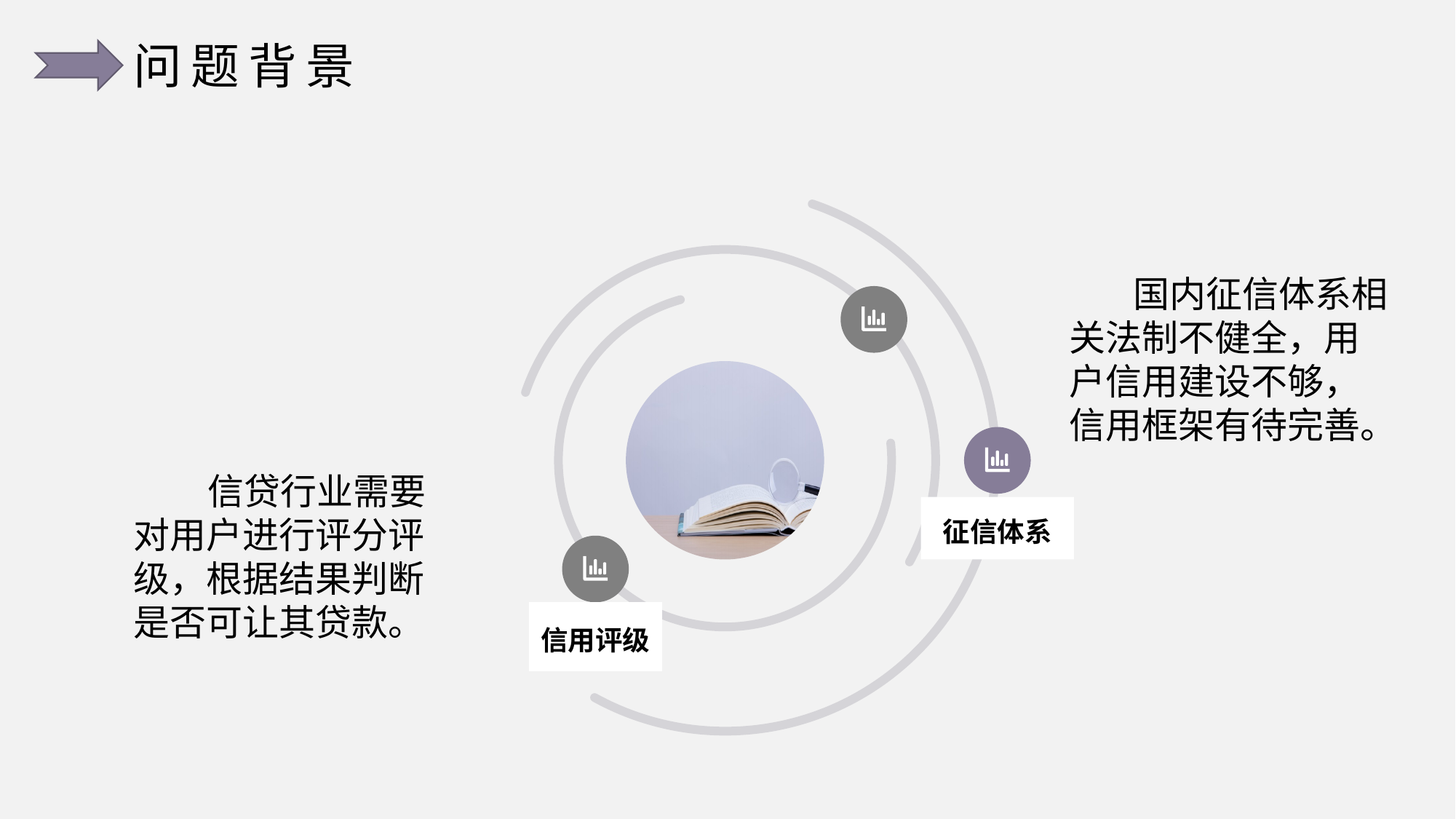

问题背景

征信体系

信用评级
        信贷行业需要对用户进行评分评级，根据结果判断是否可让其贷款。
        国内征信体系相关法制不健全，用户信用建设不够，信用框架有待完善。